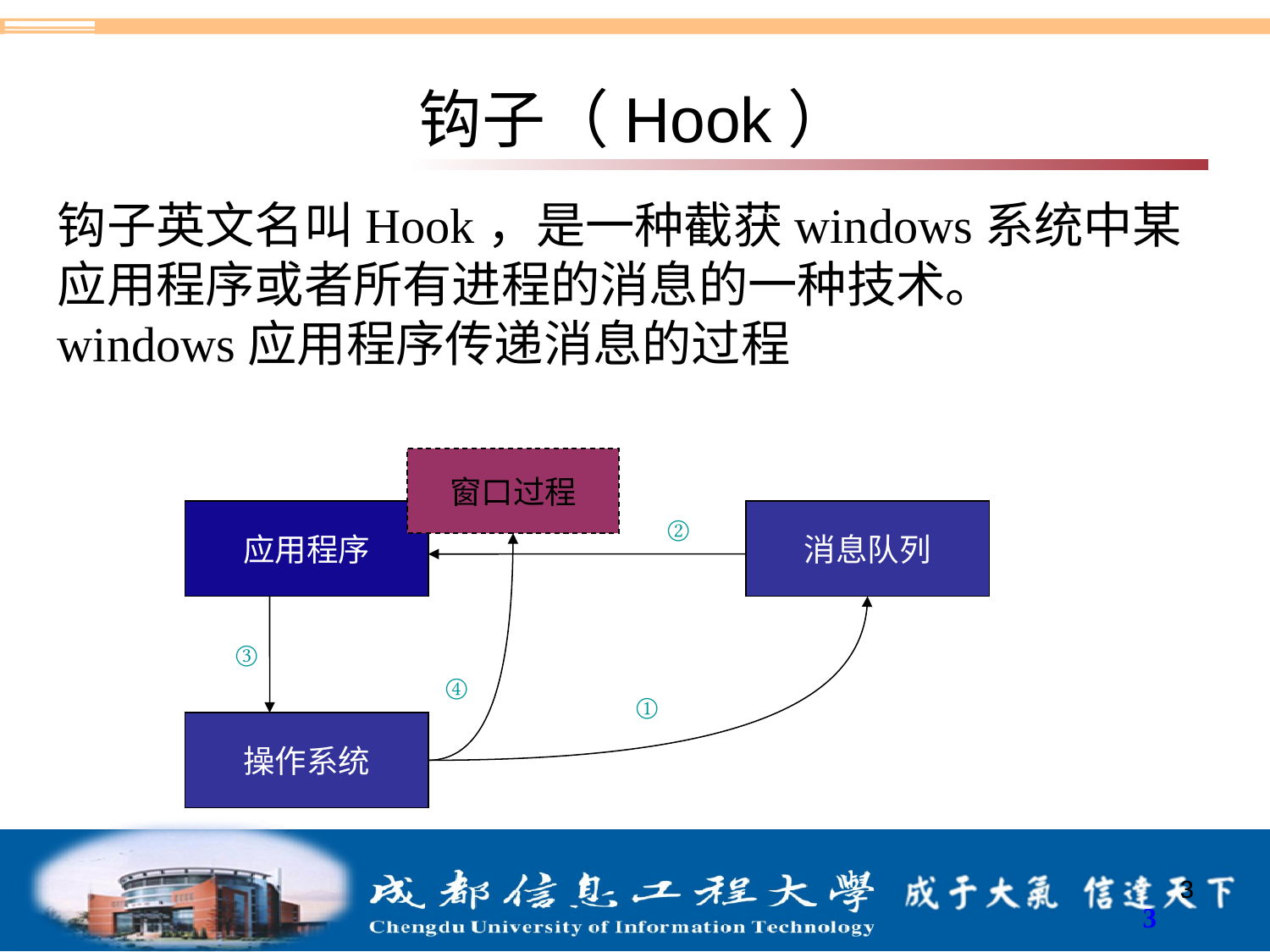

# 钩子（Hook）
钩子英文名叫Hook，是一种截获windows系统中某
应用程序或者所有进程的消息的一种技术。
windows应用程序传递消息的过程
窗口过程
应用程序
消息队列
②

③
④
①
操作系统

3